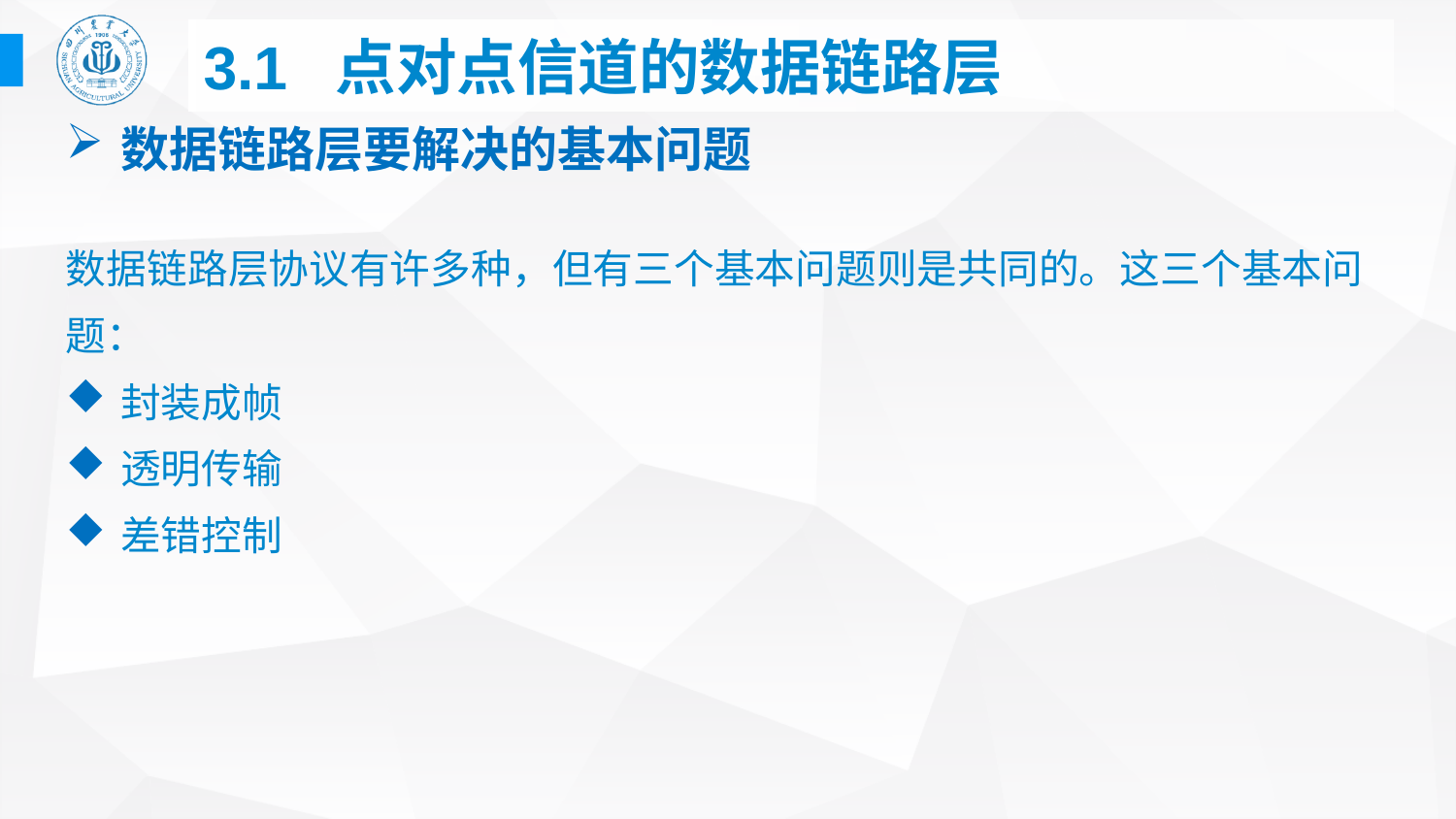

# 3.1  点对点信道的数据链路层
数据链路层要解决的基本问题
数据链路层协议有许多种，但有三个基本问题则是共同的。这三个基本问题：
封装成帧
透明传输
差错控制